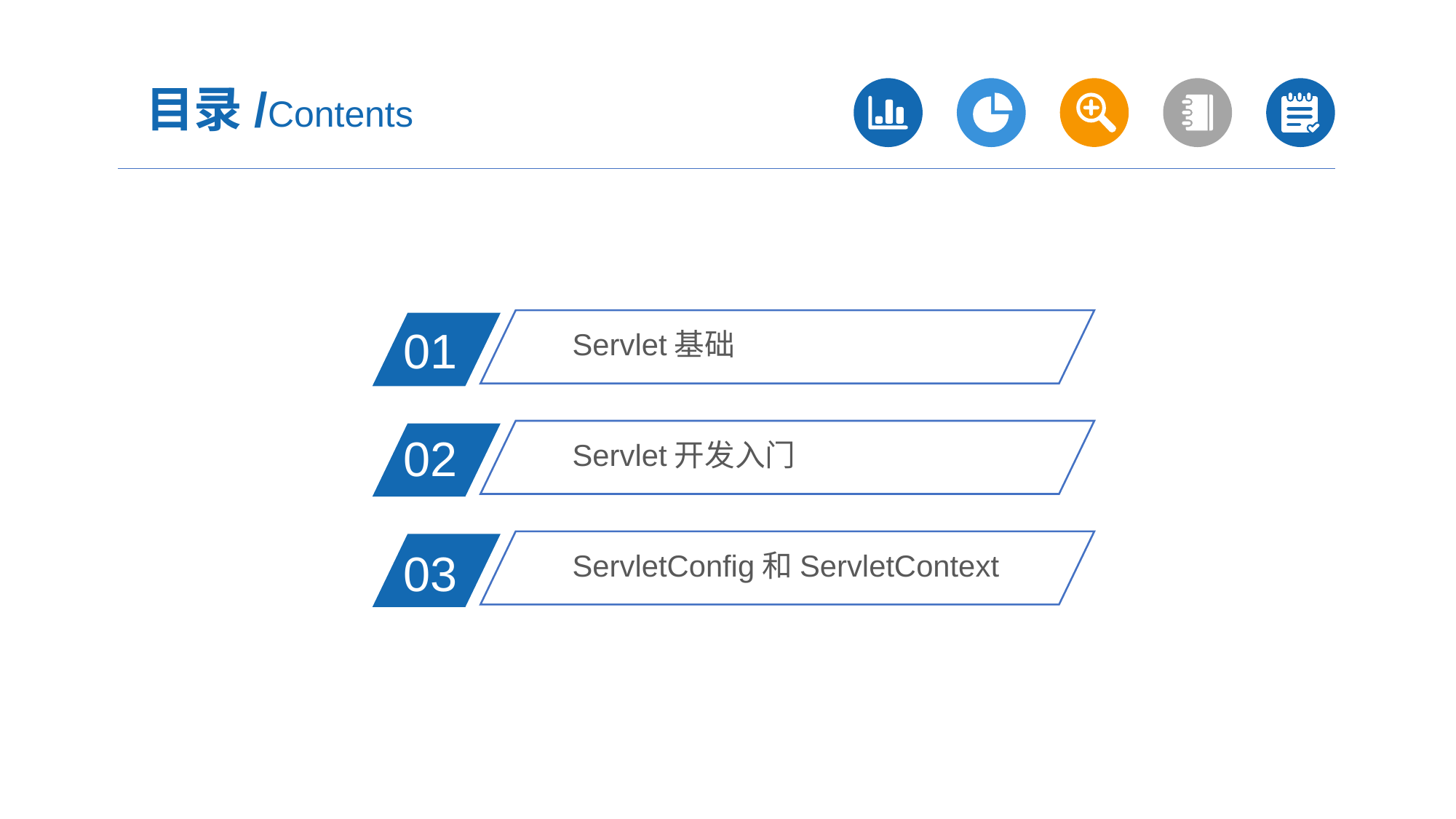

目录/Contents

Servlet基础

01

Servlet开发入门
02

ServletConfig和ServletContext

03